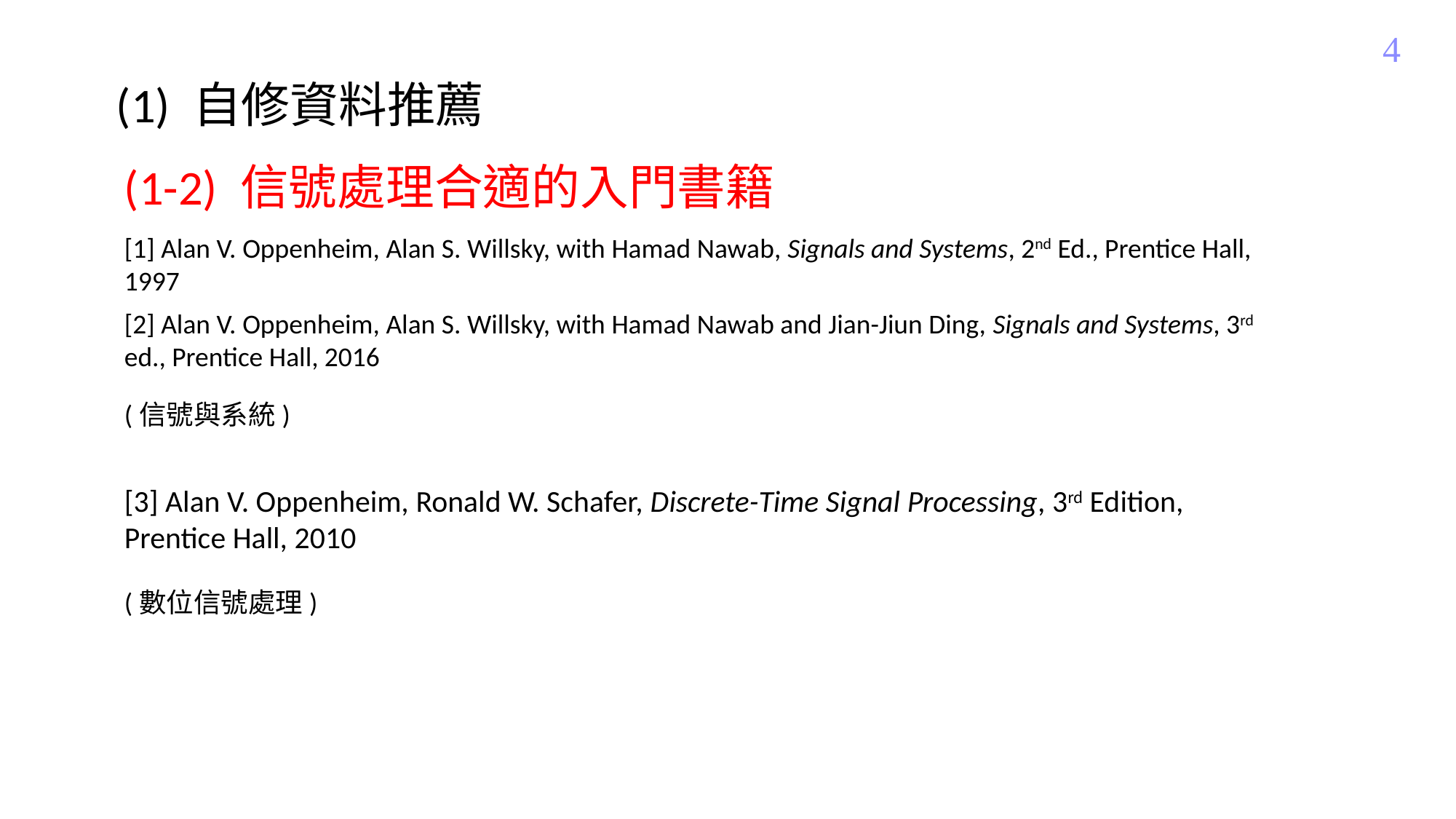

4
(1) 自修資料推薦
(1-2) 信號處理合適的入門書籍
[1] Alan V. Oppenheim, Alan S. Willsky, with Hamad Nawab, Signals and Systems, 2nd Ed., Prentice Hall, 1997
[2] Alan V. Oppenheim, Alan S. Willsky, with Hamad Nawab and Jian-Jiun Ding, Signals and Systems, 3rd ed., Prentice Hall, 2016
(信號與系統)
[3] Alan V. Oppenheim, Ronald W. Schafer, Discrete-Time Signal Processing, 3rd Edition, Prentice Hall, 2010
(數位信號處理)